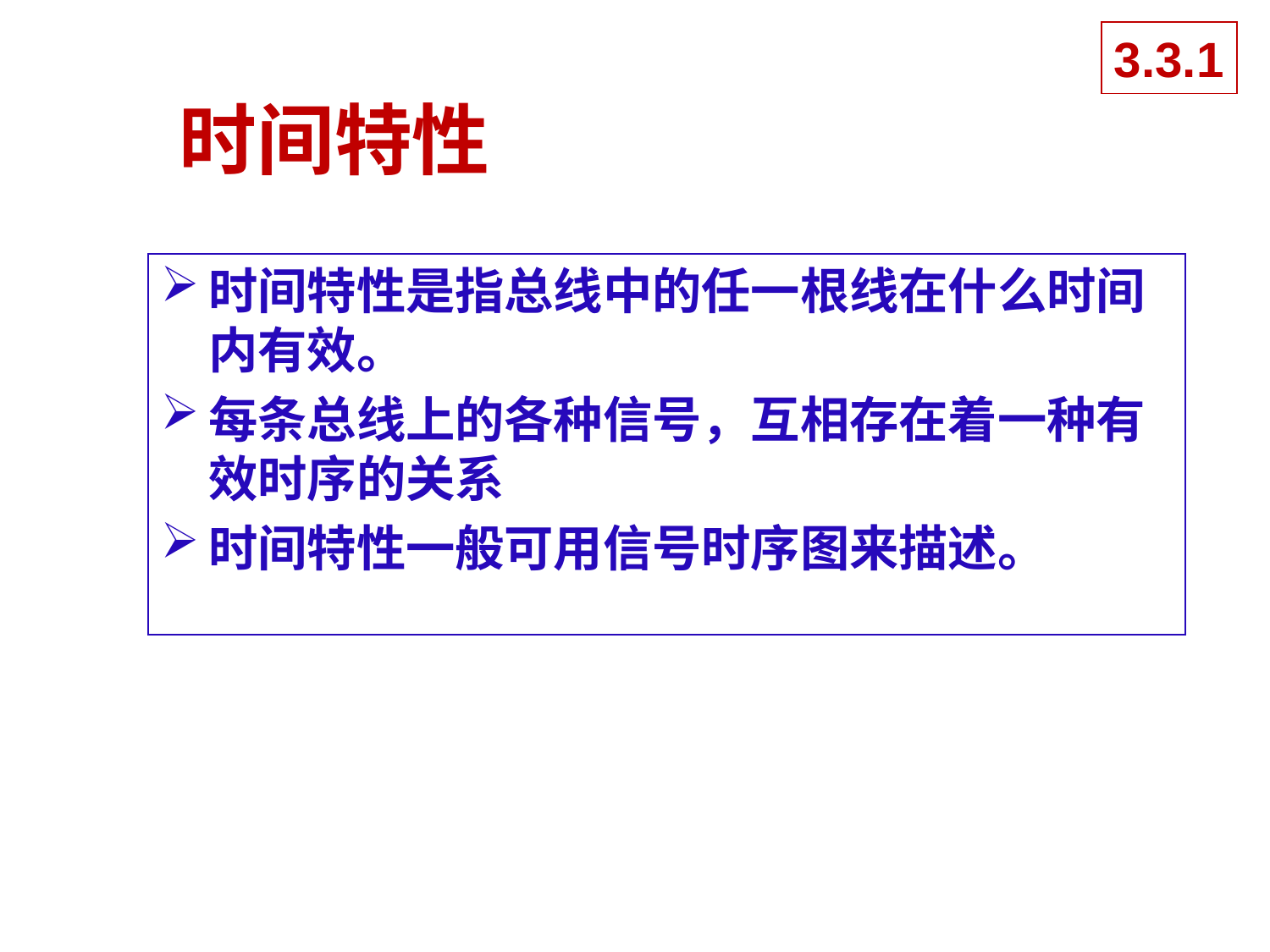

3.3.1
# 时间特性
时间特性是指总线中的任一根线在什么时间内有效。
每条总线上的各种信号，互相存在着一种有效时序的关系
时间特性一般可用信号时序图来描述。